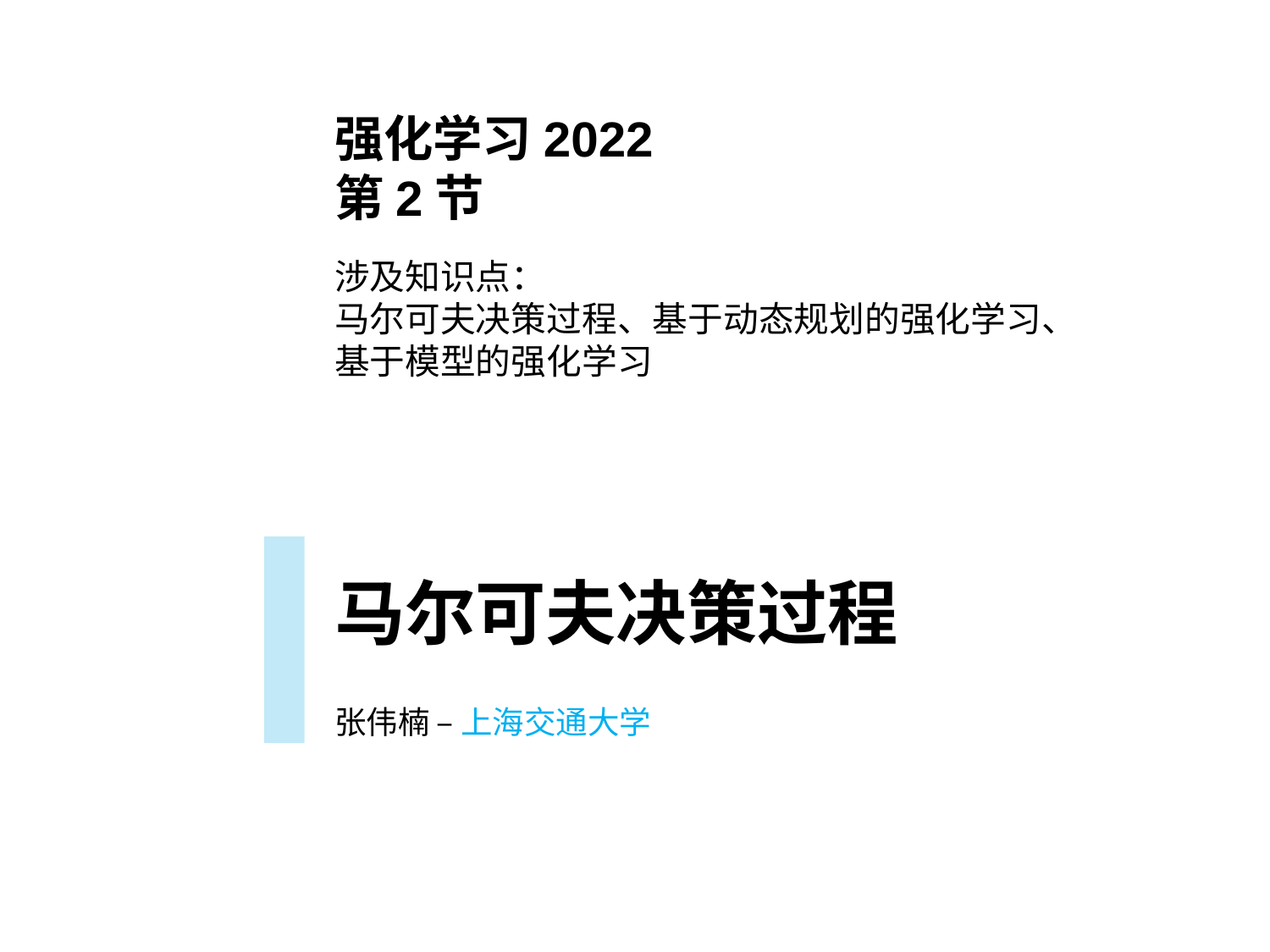

强化学习2022
第2节

涉及知识点：
马尔可夫决策过程、基于动态规划的强化学习、基于模型的强化学习
马尔可夫决策过程
张伟楠 – 上海交通大学